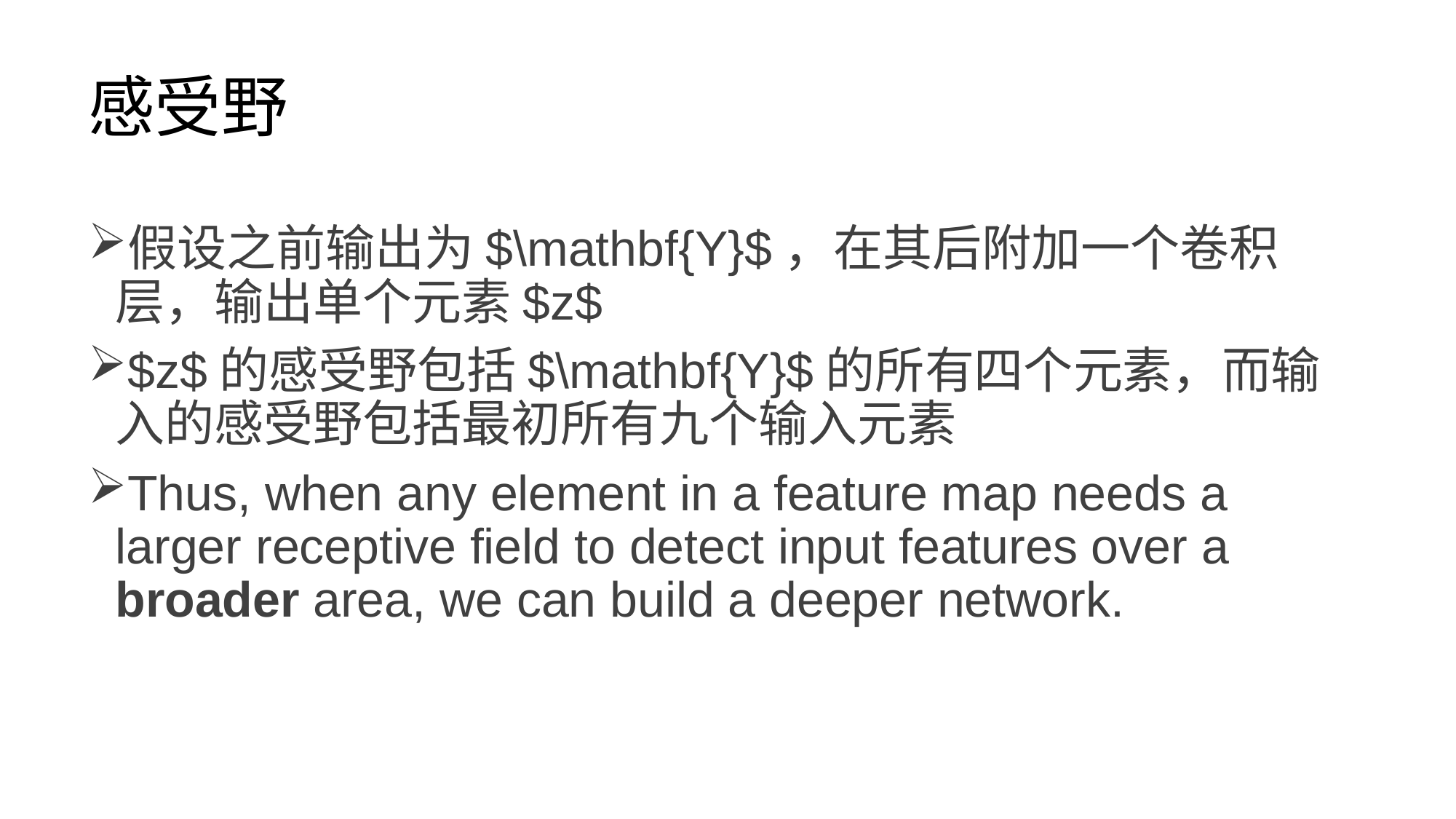

# 感受野
假设之前输出为$\mathbf{Y}$，在其后附加一个卷积层，输出单个元素$z$
$z$的感受野包括$\mathbf{Y}$的所有四个元素，而输入的感受野包括最初所有九个输入元素
Thus, when any element in a feature map needs a larger receptive field to detect input features over a broader area, we can build a deeper network.